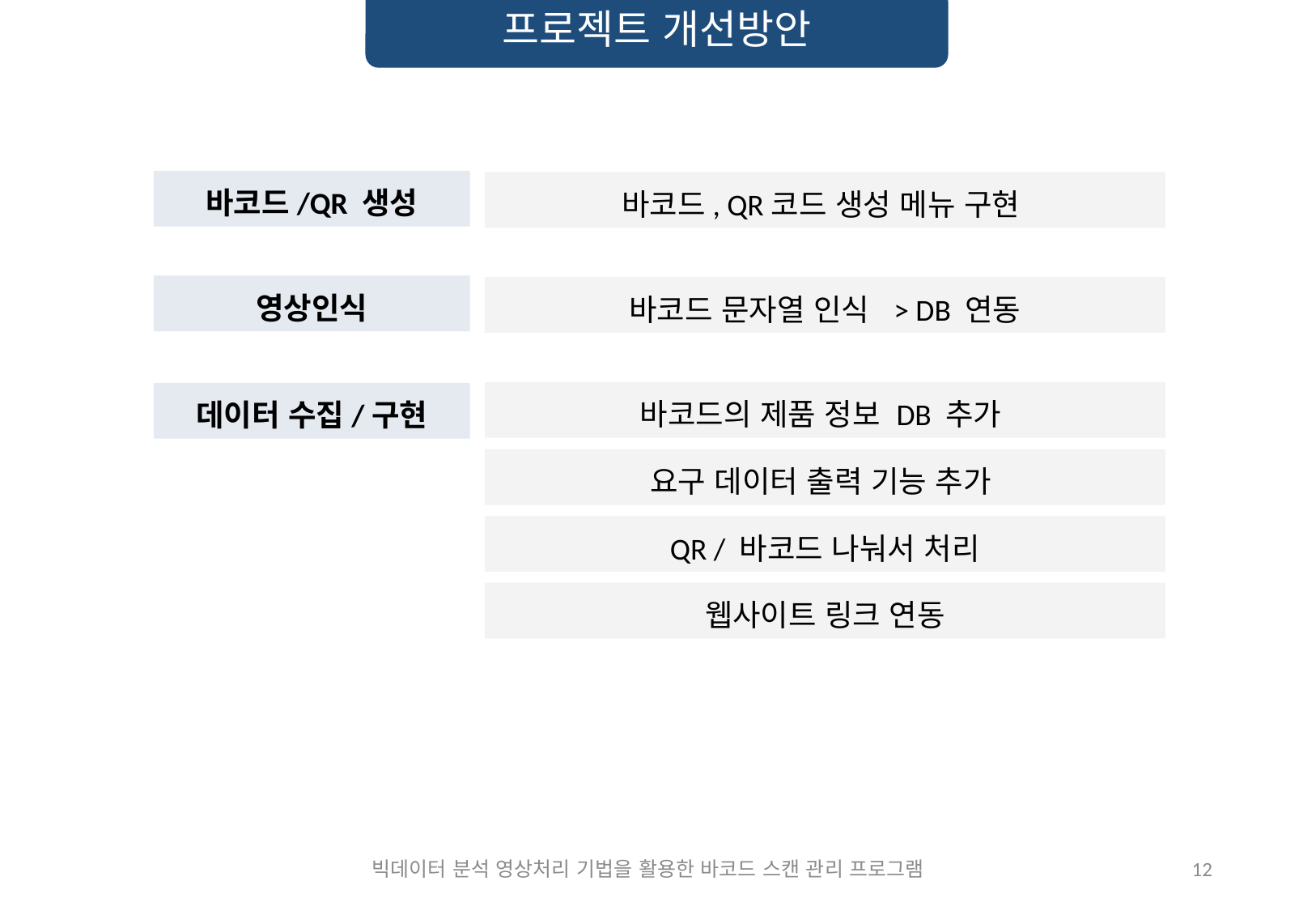

바코드/QR 생성
바코드, QR코드 생성 메뉴 구현
영상인식
바코드 문자열 인식  > DB 연동
바코드의 제품 정보 DB 추가
데이터 수집/구현
요구 데이터 출력 기능 추가
QR / 바코드 나눠서 처리
웹사이트 링크 연동
빅데이터 분석 영상처리 기법을 활용한 바코드 스캔 관리 프로그램
12